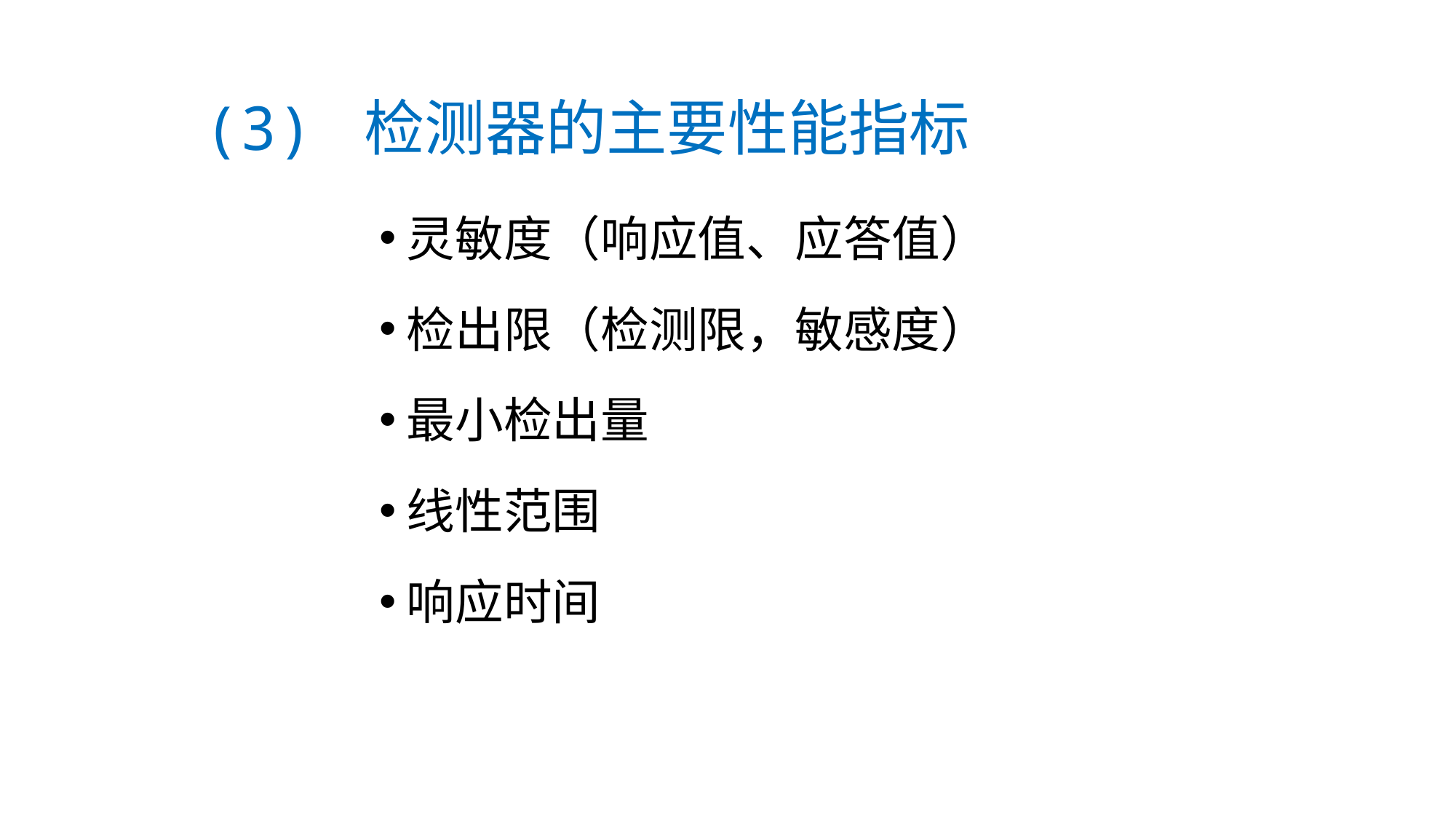

(3) 检测器的主要性能指标
灵敏度（响应值、应答值）
检出限（检测限，敏感度）
最小检出量
线性范围
响应时间